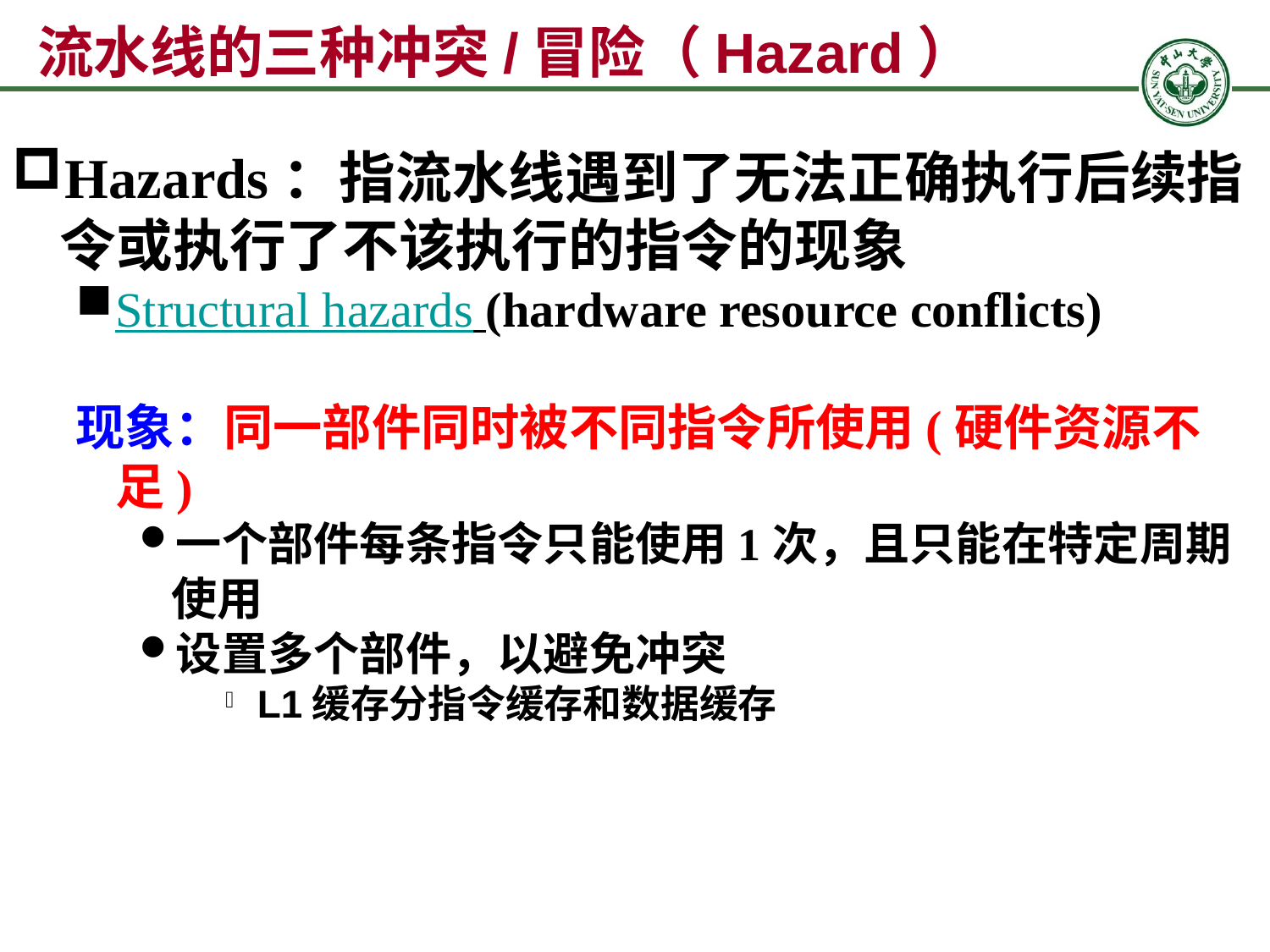

流水线的三种冲突/冒险（Hazard）
Hazards：指流水线遇到了无法正确执行后续指令或执行了不该执行的指令的现象
Structural hazards (hardware resource conflicts)

现象：同一部件同时被不同指令所使用(硬件资源不足)
一个部件每条指令只能使用1次，且只能在特定周期使用
设置多个部件，以避免冲突
L1缓存分指令缓存和数据缓存